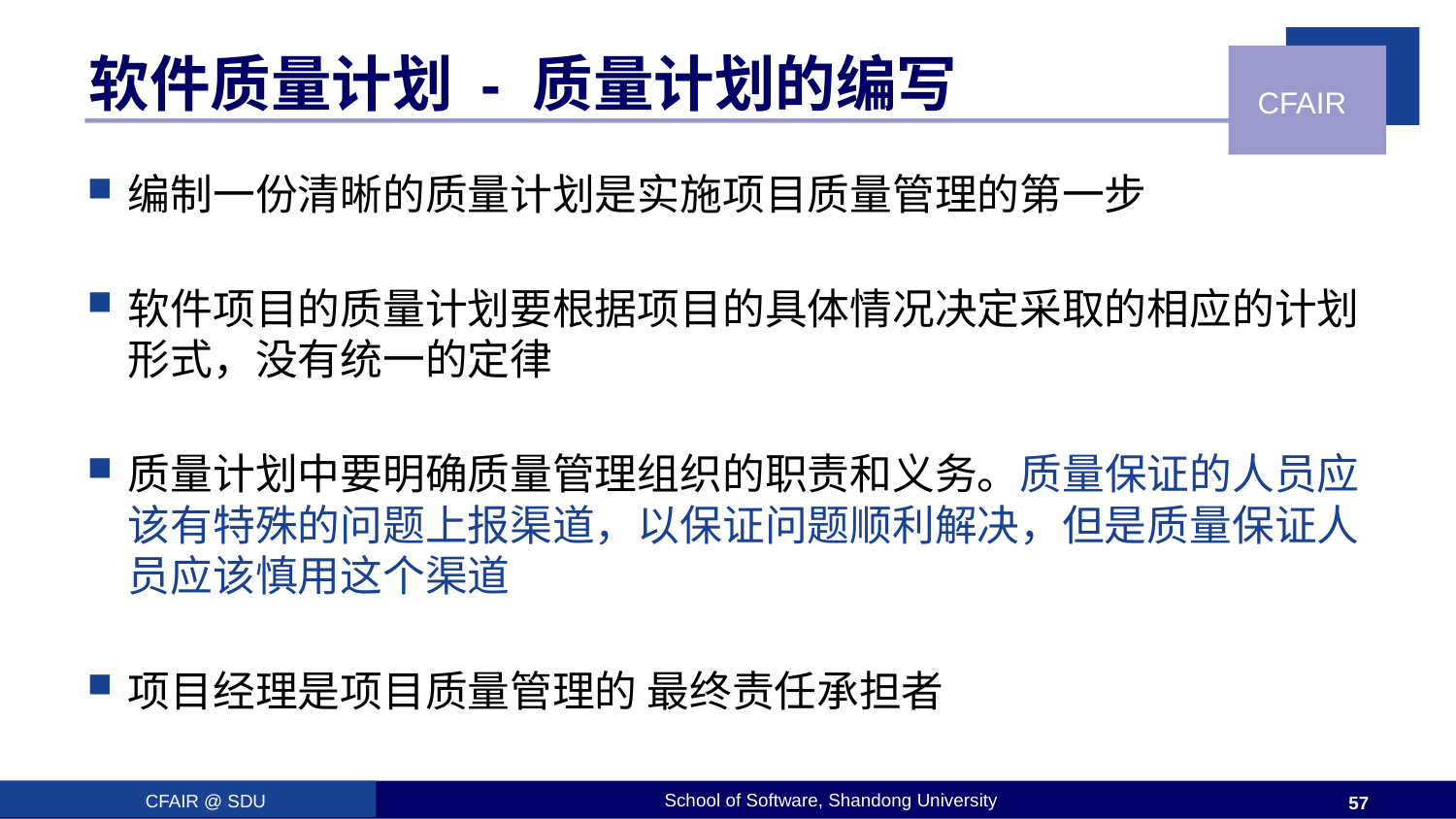

# 软件质量计划 - 质量计划的编写
编制一份清晰的质量计划是实施项目质量管理的第一步

软件项目的质量计划要根据项目的具体情况决定采取的相应的计划形式，没有统一的定律

质量计划中要明确质量管理组织的职责和义务。质量保证的人员应该有特殊的问题上报渠道，以保证问题顺利解决，但是质量保证人员应该慎用这个渠道

项目经理是项目质量管理的 最终责任承担者